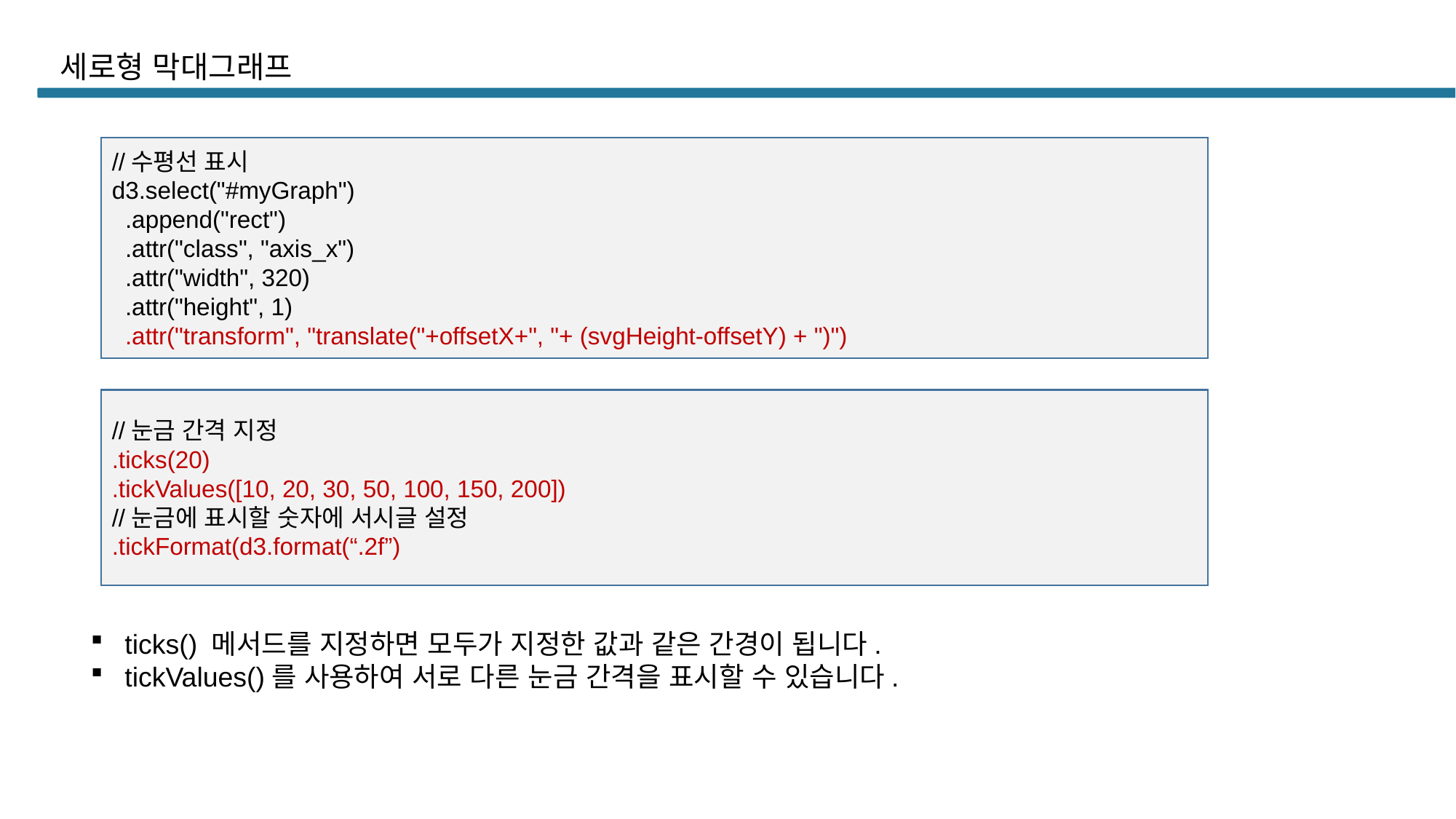

# 세로형 막대그래프

//수평선 표시
d3.select("#myGraph")
  .append("rect")
  .attr("class", "axis_x")
  .attr("width", 320)
  .attr("height", 1)
  .attr("transform", "translate("+offsetX+", "+ (svgHeight-offsetY) + ")")
//눈금 간격 지정
.ticks(20)
.tickValues([10, 20, 30, 50, 100, 150, 200])
//눈금에 표시할 숫자에 서시글 설정
.tickFormat(d3.format(“.2f”)
ticks() 메서드를 지정하면 모두가 지정한 값과 같은 간경이 됩니다.
tickValues()를 사용하여 서로 다른 눈금 간격을 표시할 수 있습니다.